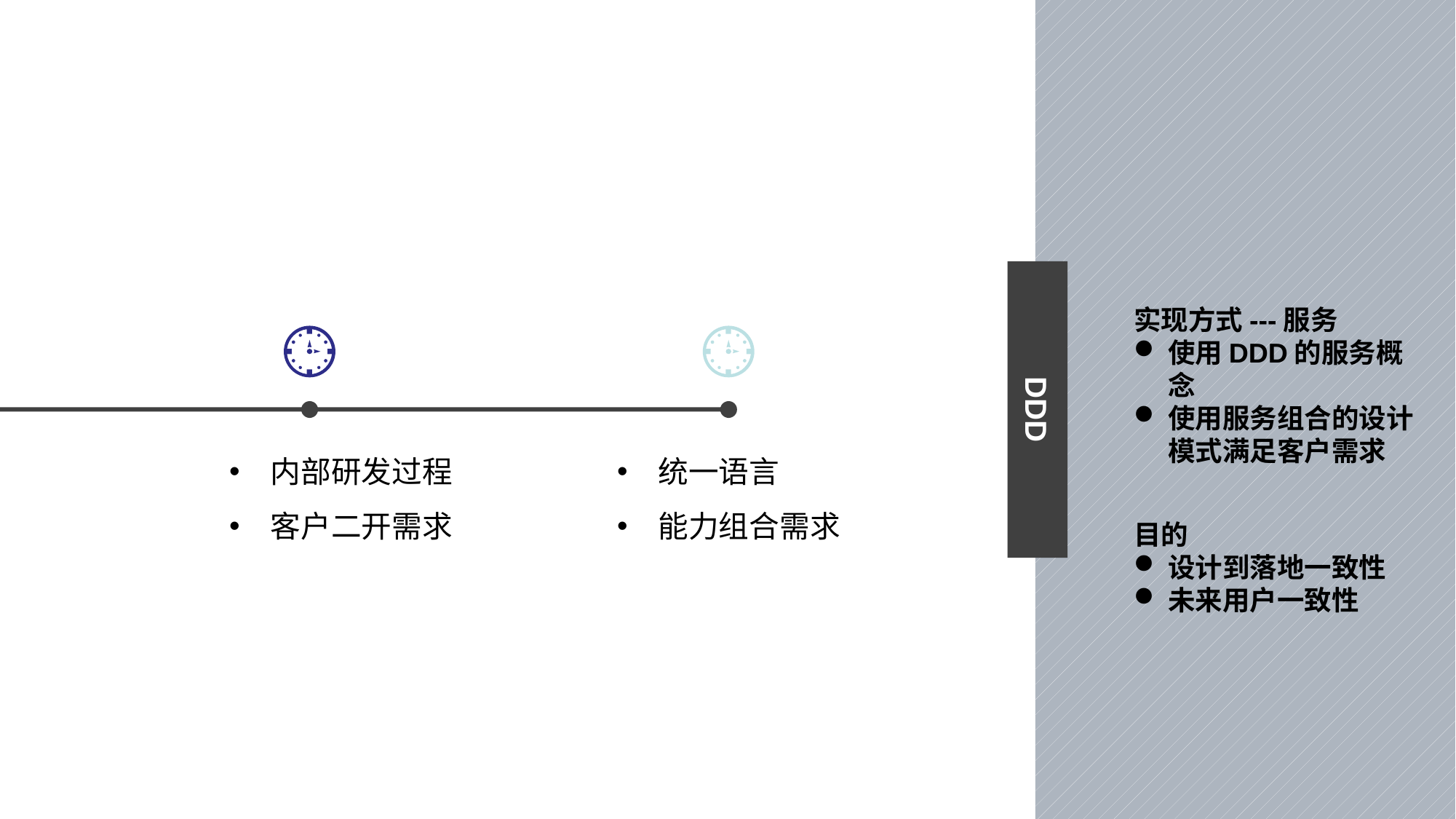

DDD

统一语言
能力组合需求
实现方式---服务
使用DDD的服务概念
使用服务组合的设计模式满足客户需求
内部研发过程
客户二开需求
目的
设计到落地一致性
未来用户一致性